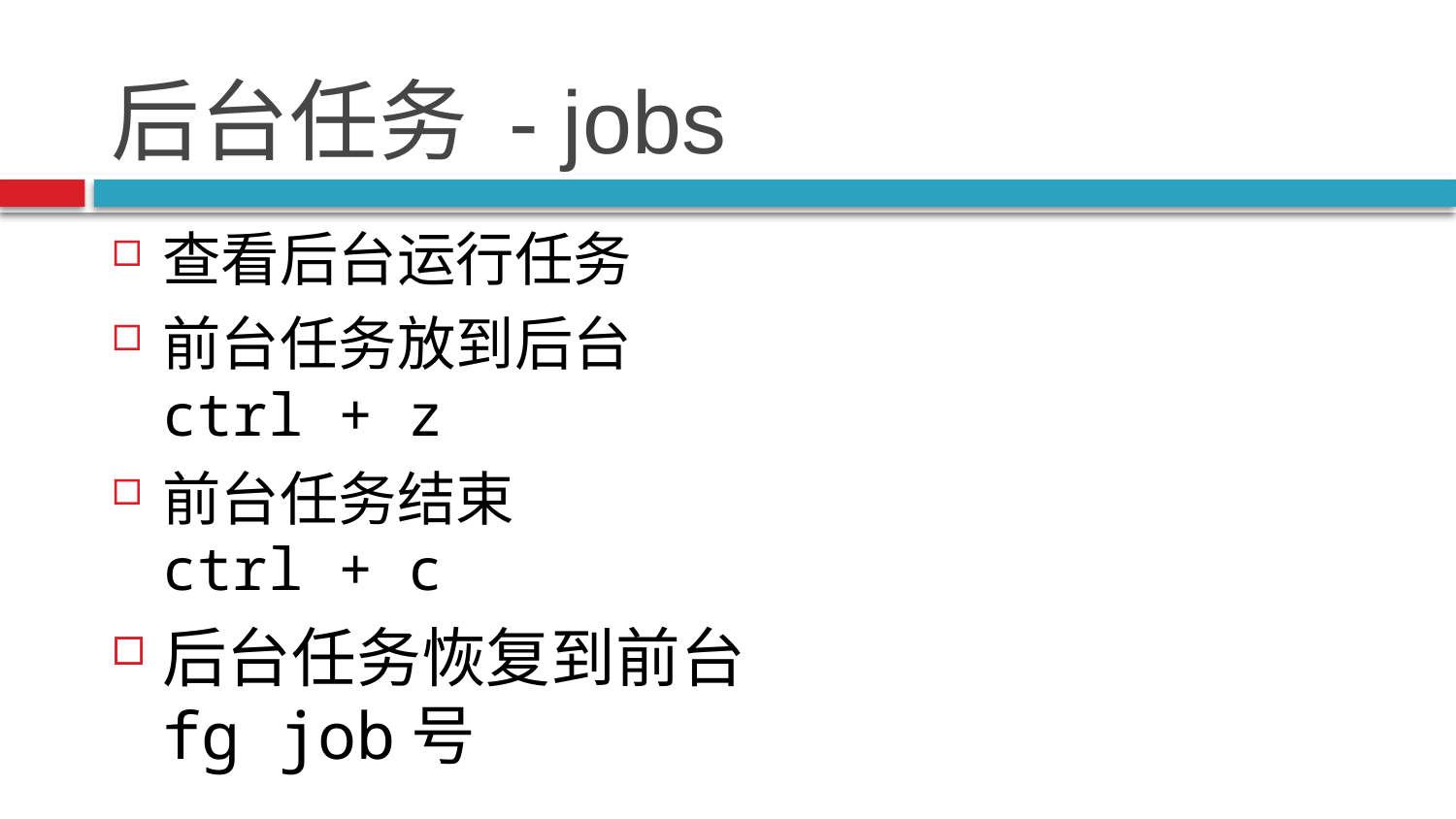

# 后台任务 - jobs
查看后台运行任务
前台任务放到后台
ctrl + z
前台任务结束
ctrl + c
后台任务恢复到前台
fg job号